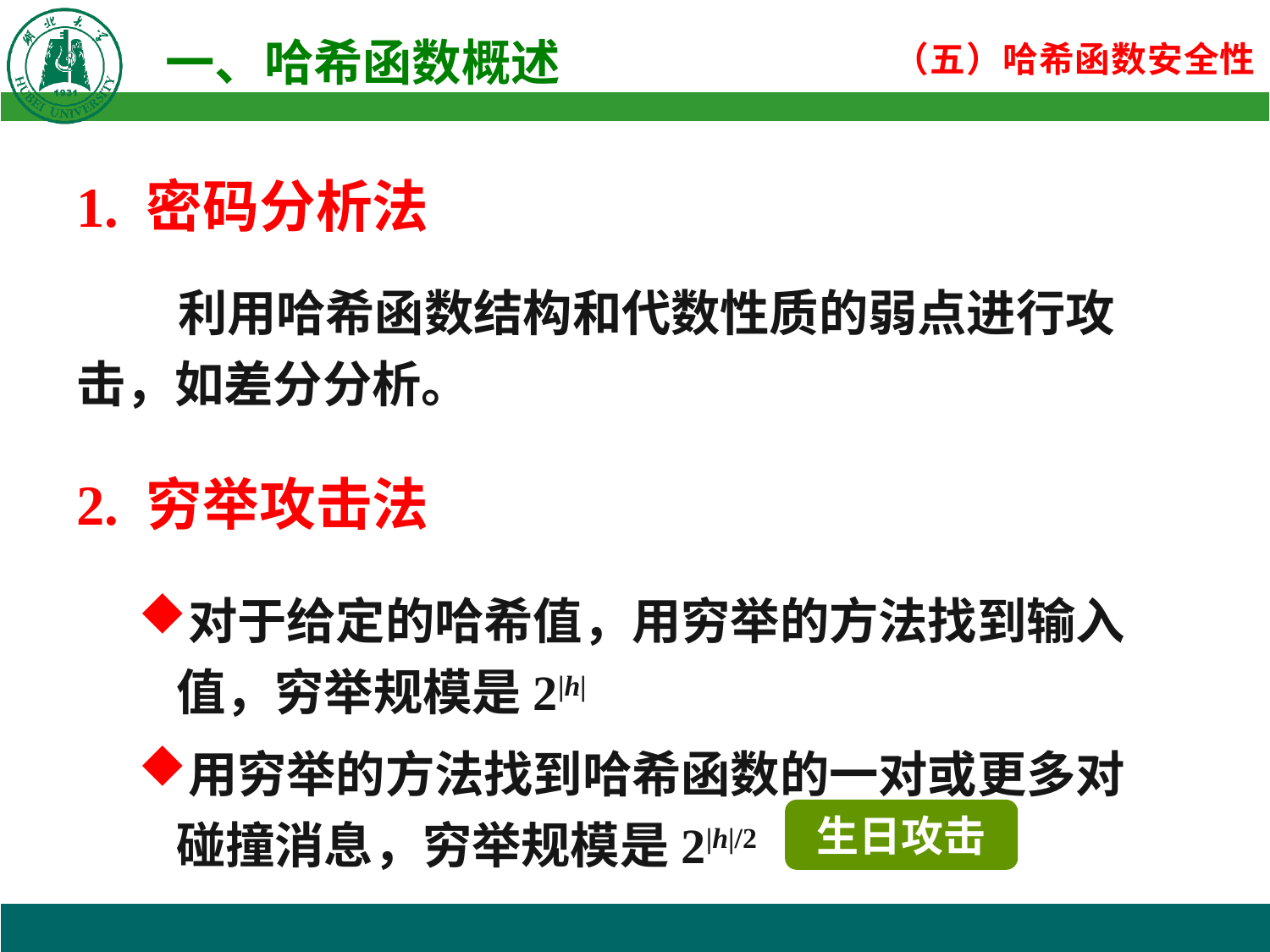

1. 密码分析法
        利用哈希函数结构和代数性质的弱点进行攻击，如差分分析。
2. 穷举攻击法
对于给定的哈希值，用穷举的方法找到输入值，穷举规模是2|h|
用穷举的方法找到哈希函数的一对或更多对碰撞消息，穷举规模是2|h|/2

生日攻击